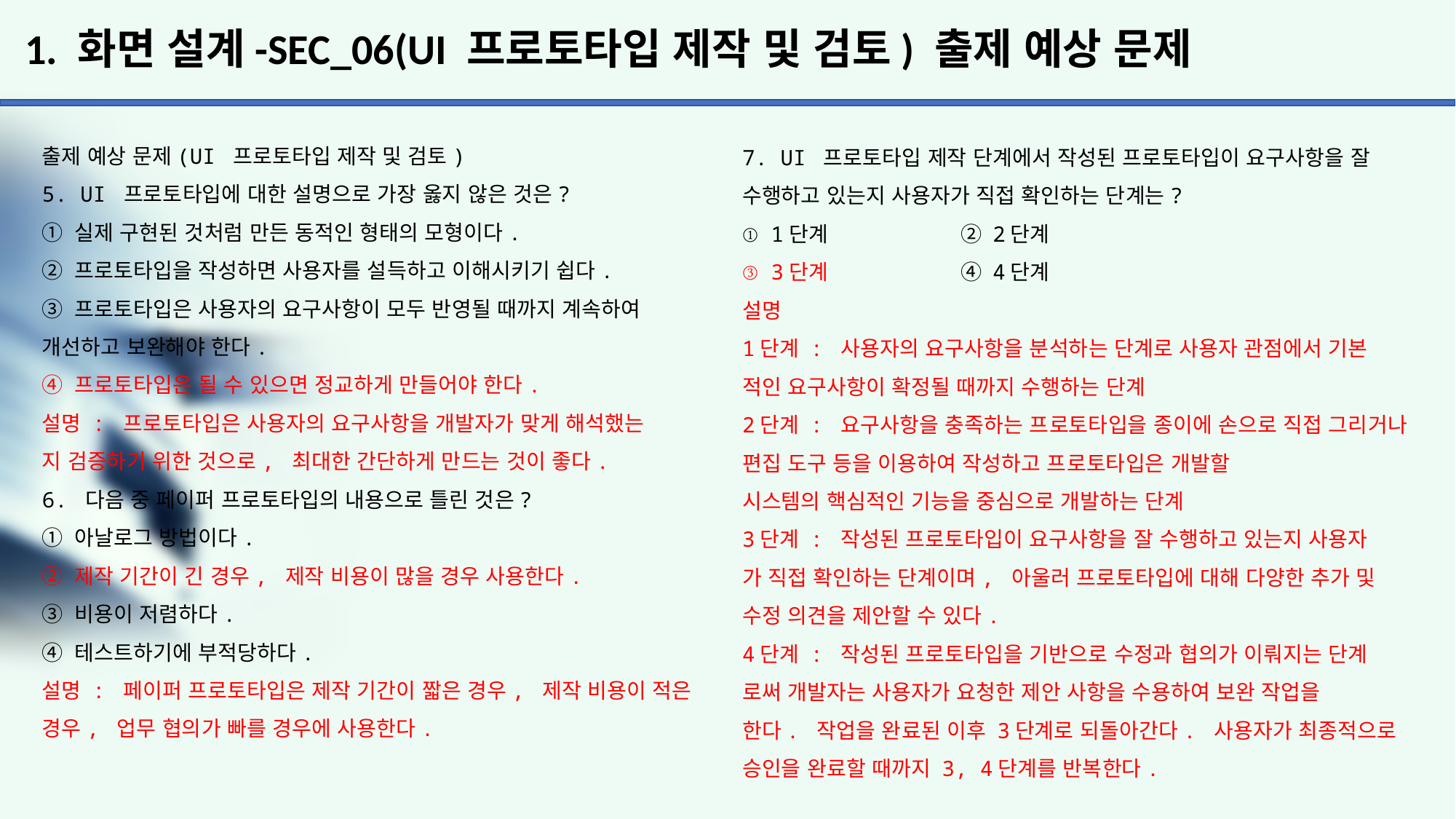

# 1. 화면 설계-SEC_06(UI 프로토타입 제작 및 검토) 출제 예상 문제
출제 예상 문제(UI 프로토타입 제작 및 검토)
5. UI 프로토타입에 대한 설명으로 가장 옳지 않은 것은?
① 실제 구현된 것처럼 만든 동적인 형태의 모형이다.
② 프로토타입을 작성하면 사용자를 설득하고 이해시키기 쉽다.
③ 프로토타입은 사용자의 요구사항이 모두 반영될 때까지 계속하여
개선하고 보완해야 한다.
④ 프로토타입은 될 수 있으면 정교하게 만들어야 한다.
설명 : 프로토타입은 사용자의 요구사항을 개발자가 맞게 해석했는
지 검증하기 위한 것으로, 최대한 간단하게 만드는 것이 좋다.
6. 다음 중 페이퍼 프로토타입의 내용으로 틀린 것은?
① 아날로그 방법이다.
② 제작 기간이 긴 경우, 제작 비용이 많을 경우 사용한다.
③ 비용이 저렴하다.
④ 테스트하기에 부적당하다.
설명 : 페이퍼 프로토타입은 제작 기간이 짧은 경우, 제작 비용이 적은 경우, 업무 협의가 빠를 경우에 사용한다.

7. UI 프로토타입 제작 단계에서 작성된 프로토타입이 요구사항을 잘 수행하고 있는지 사용자가 직접 확인하는 단계는?
① 1단계		② 2단계
③ 3단계		④ 4단계
설명
1단계 : 사용자의 요구사항을 분석하는 단계로 사용자 관점에서 기본
적인 요구사항이 확정될 때까지 수행하는 단계
2단계 : 요구사항을 충족하는 프로토타입을 종이에 손으로 직접 그리거나 편집 도구 등을 이용하여 작성하고 프로토타입은 개발할
시스템의 핵심적인 기능을 중심으로 개발하는 단계
3단계 : 작성된 프로토타입이 요구사항을 잘 수행하고 있는지 사용자
가 직접 확인하는 단계이며, 아울러 프로토타입에 대해 다양한 추가 및
수정 의견을 제안할 수 있다.
4단계 : 작성된 프로토타입을 기반으로 수정과 협의가 이뤄지는 단계
로써 개발자는 사용자가 요청한 제안 사항을 수용하여 보완 작업을
한다. 작업을 완료된 이후 3단계로 되돌아간다. 사용자가 최종적으로
승인을 완료할 때까지 3, 4단계를 반복한다.